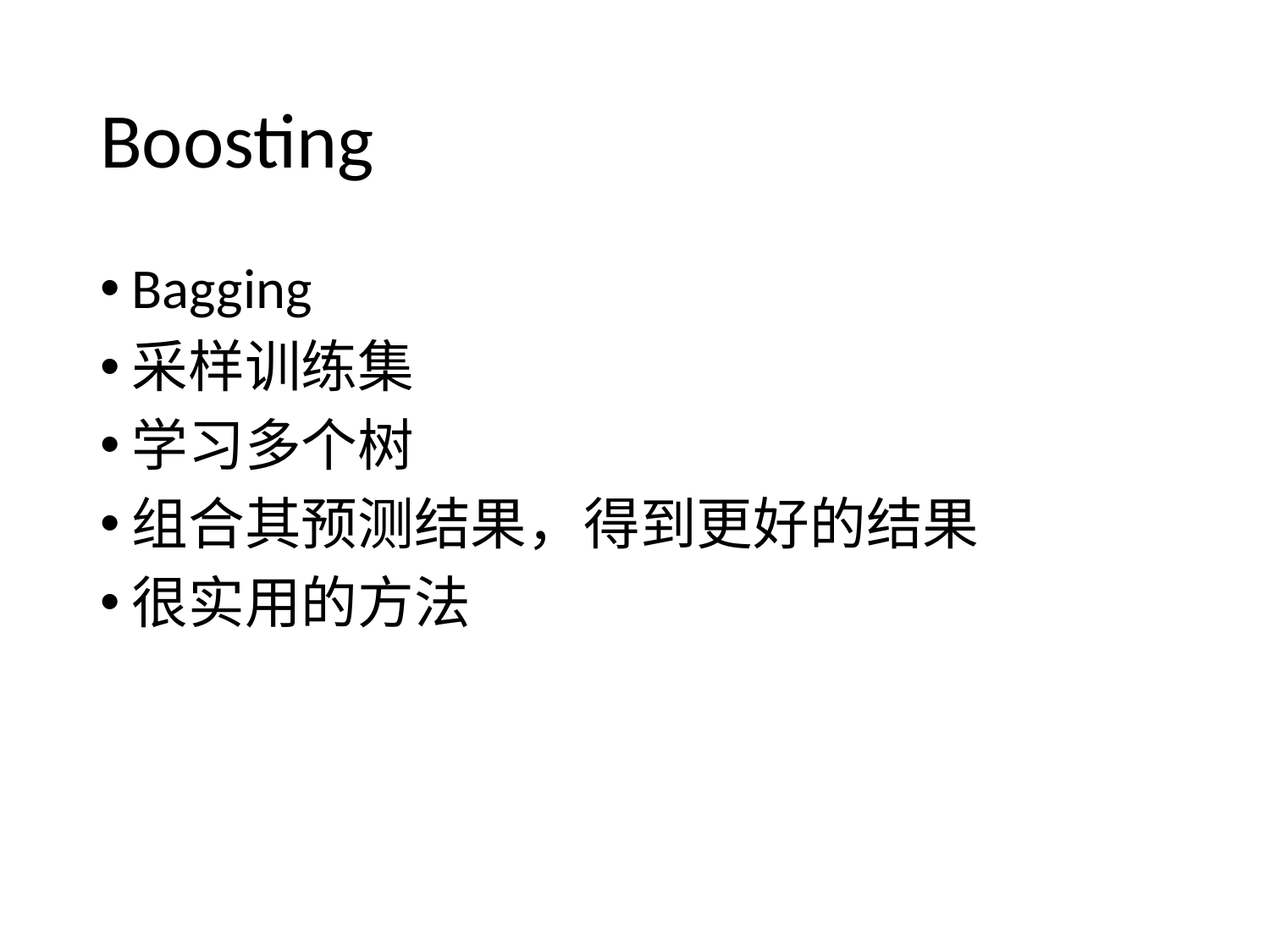

# Boosting
Bagging
采样训练集
学习多个树
组合其预测结果，得到更好的结果
很实用的方法